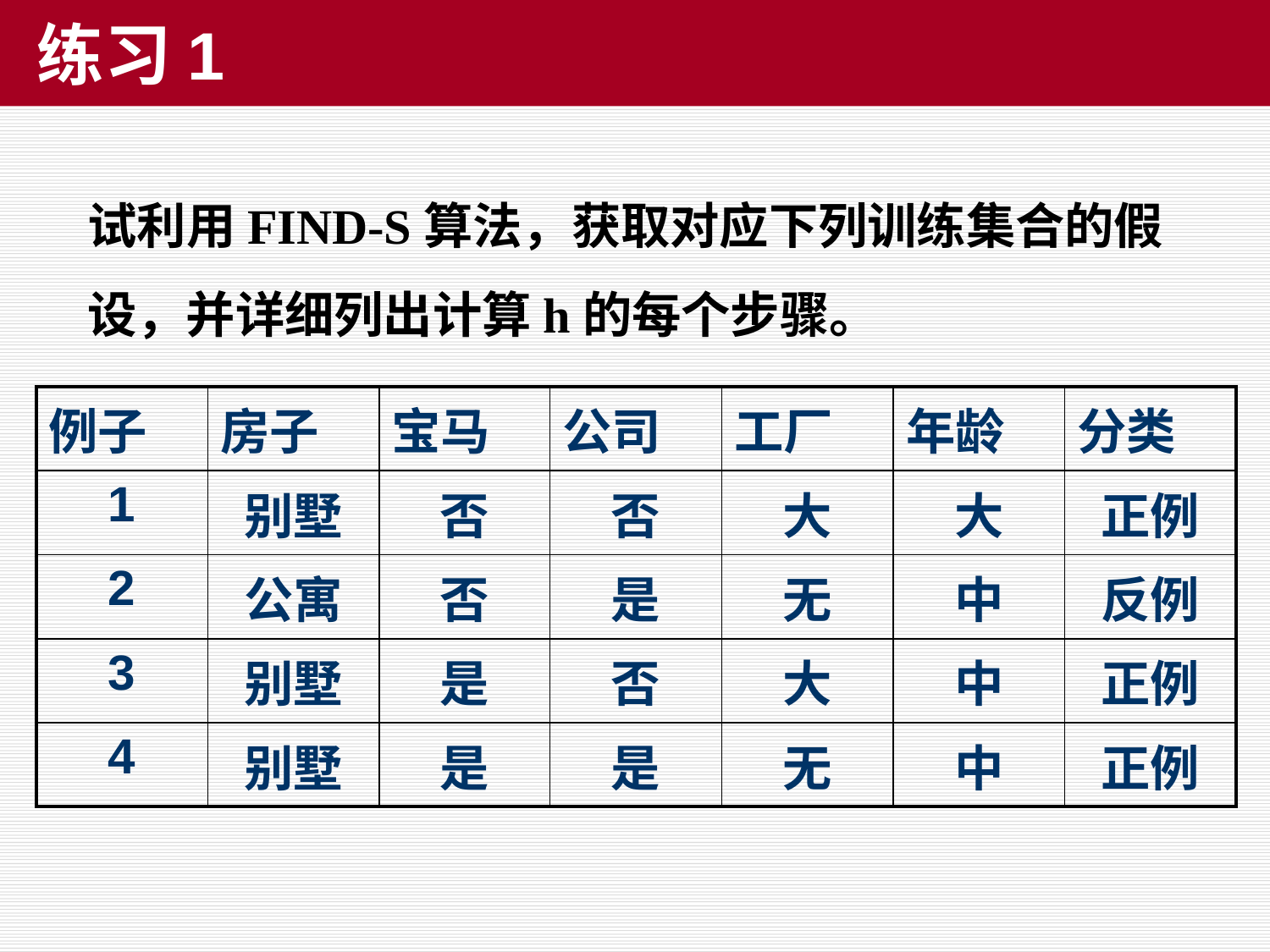

# 练习1
试利用FIND-S算法，获取对应下列训练集合的假设，并详细列出计算h的每个步骤。
| 例子 | 房子 | 宝马 | 公司 | 工厂 | 年龄 | 分类 |
| --- | --- | --- | --- | --- | --- | --- |
| 1 | 别墅 | 否 | 否 | 大 | 大 | 正例 |
| 2 | 公寓 | 否 | 是 | 无 | 中 | 反例 |
| 3 | 别墅 | 是 | 否 | 大 | 中 | 正例 |
| 4 | 别墅 | 是 | 是 | 无 | 中 | 正例 |